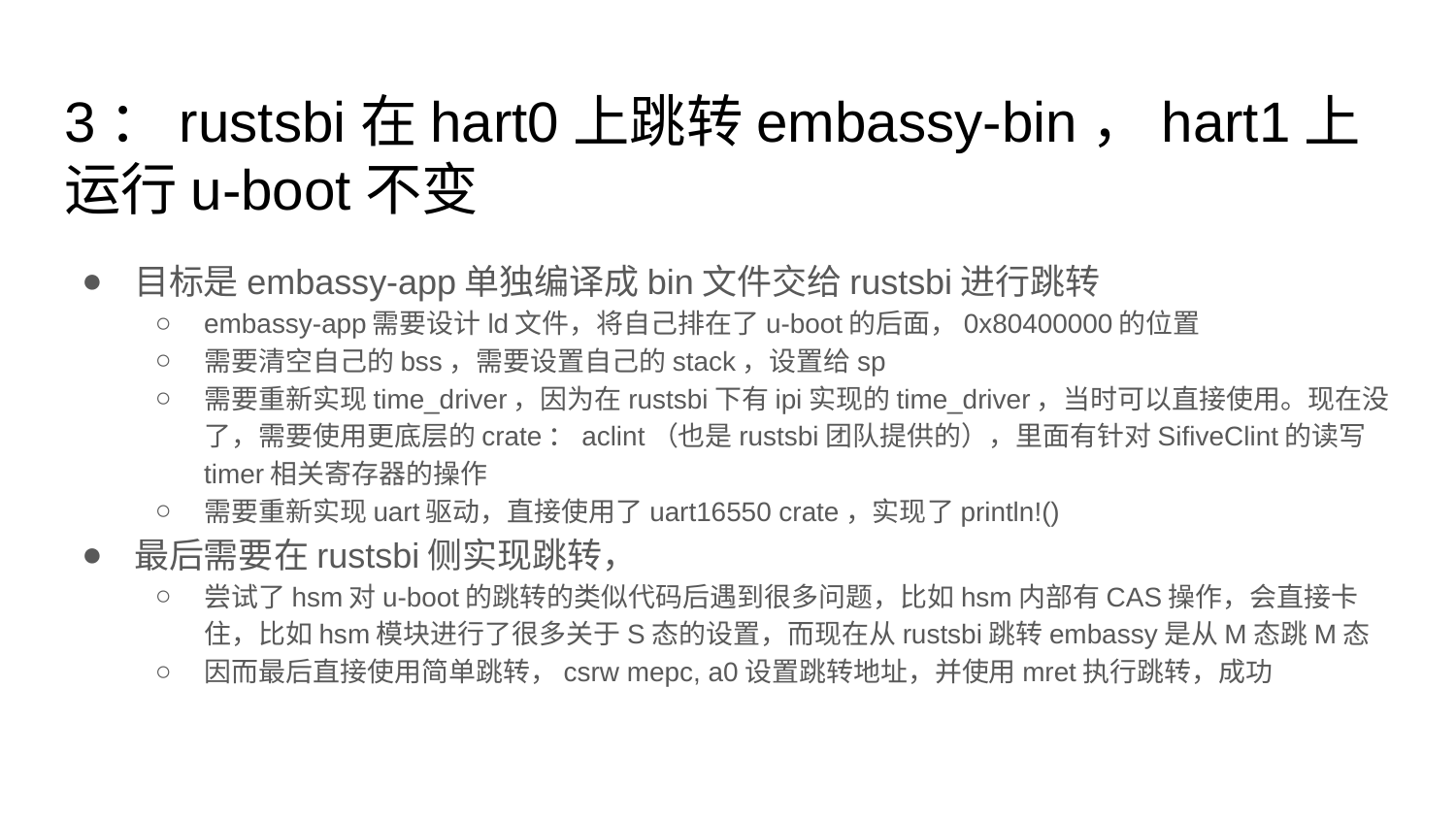

# 3：rustsbi在hart0上跳转embassy-bin，hart1上运行u-boot不变

目标是embassy-app单独编译成bin文件交给rustsbi进行跳转
embassy-app需要设计ld文件，将自己排在了u-boot的后面，0x80400000的位置
需要清空自己的bss，需要设置自己的stack，设置给sp
需要重新实现time_driver，因为在rustsbi下有ipi实现的time_driver，当时可以直接使用。现在没了，需要使用更底层的crate：aclint（也是rustsbi团队提供的），里面有针对SifiveClint的读写timer相关寄存器的操作
需要重新实现uart驱动，直接使用了uart16550 crate，实现了println!()
最后需要在rustsbi侧实现跳转，
尝试了hsm对u-boot的跳转的类似代码后遇到很多问题，比如hsm内部有CAS操作，会直接卡住，比如hsm模块进行了很多关于S态的设置，而现在从rustsbi跳转embassy是从M态跳M态
因而最后直接使用简单跳转，csrw mepc, a0设置跳转地址，并使用mret执行跳转，成功